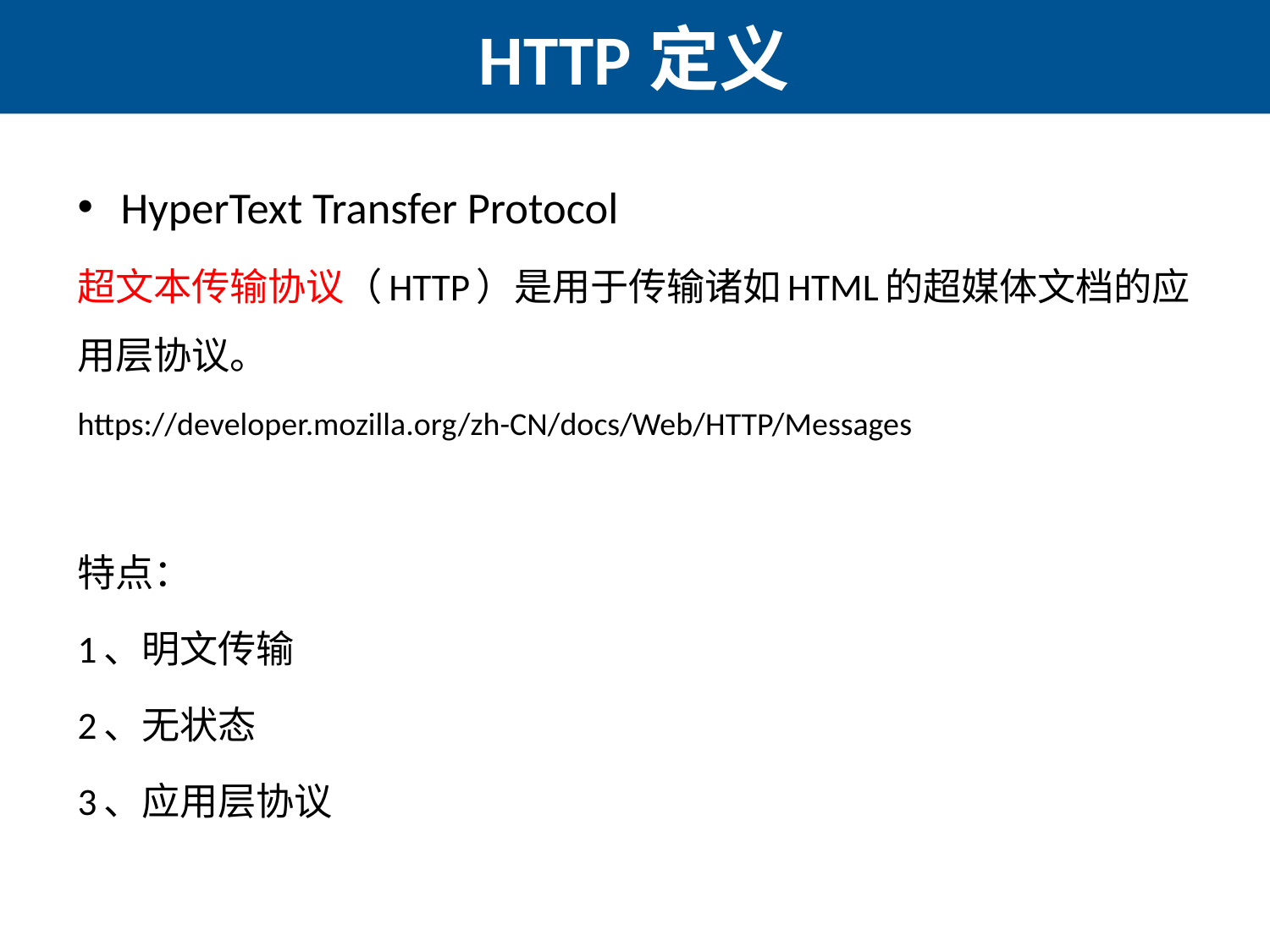

# HTTP定义
HyperText Transfer Protocol
超文本传输​​协议（HTTP）是用于传输诸如HTML的超媒体文档的应用层协议。
https://developer.mozilla.org/zh-CN/docs/Web/HTTP/Messages

特点：
1、明文传输
2、无状态
3、应用层协议